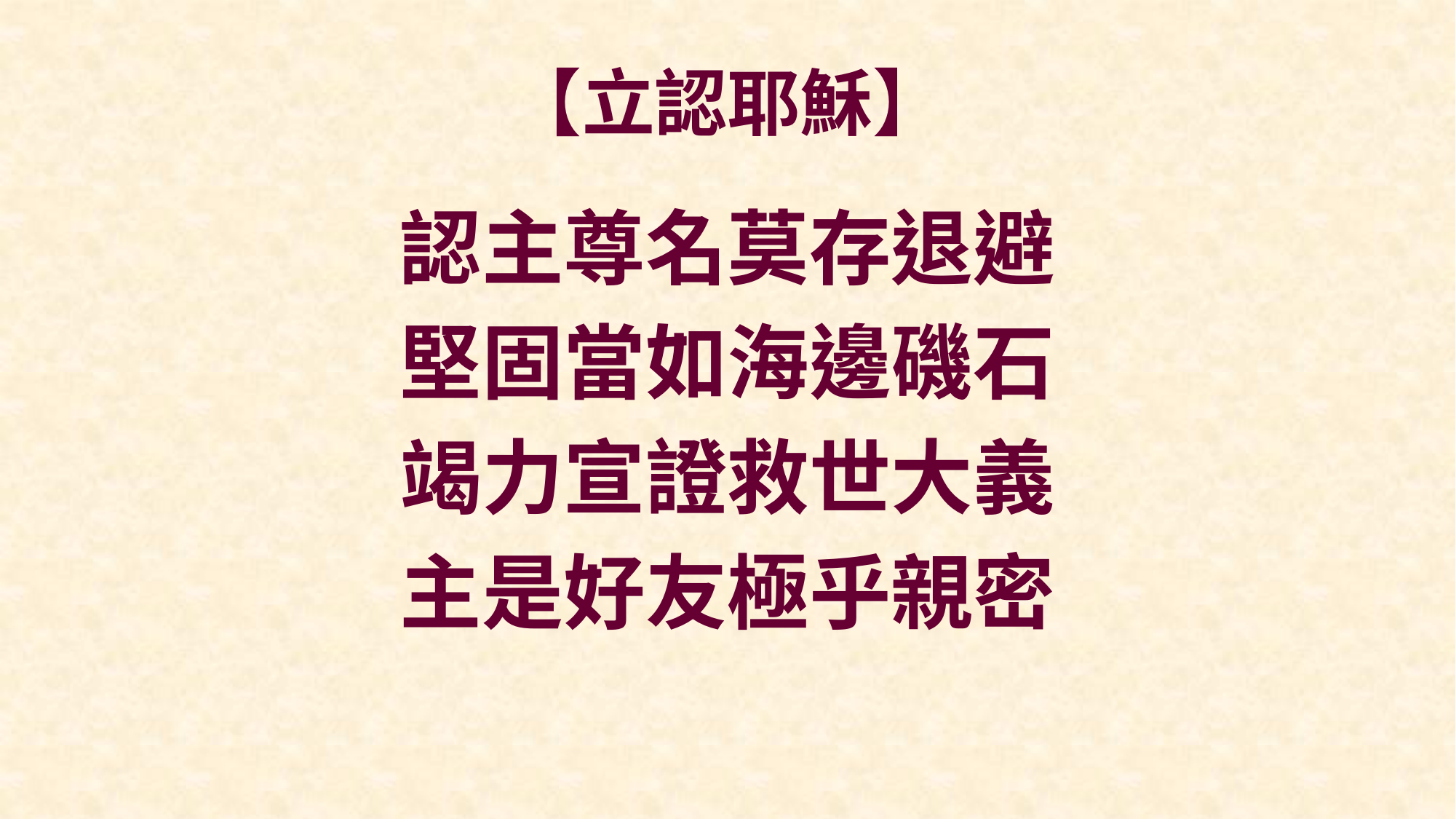

# 【立認耶穌】
認主尊名莫存退避
堅固當如海邊磯石
竭力宣證救世大義
主是好友極乎親密